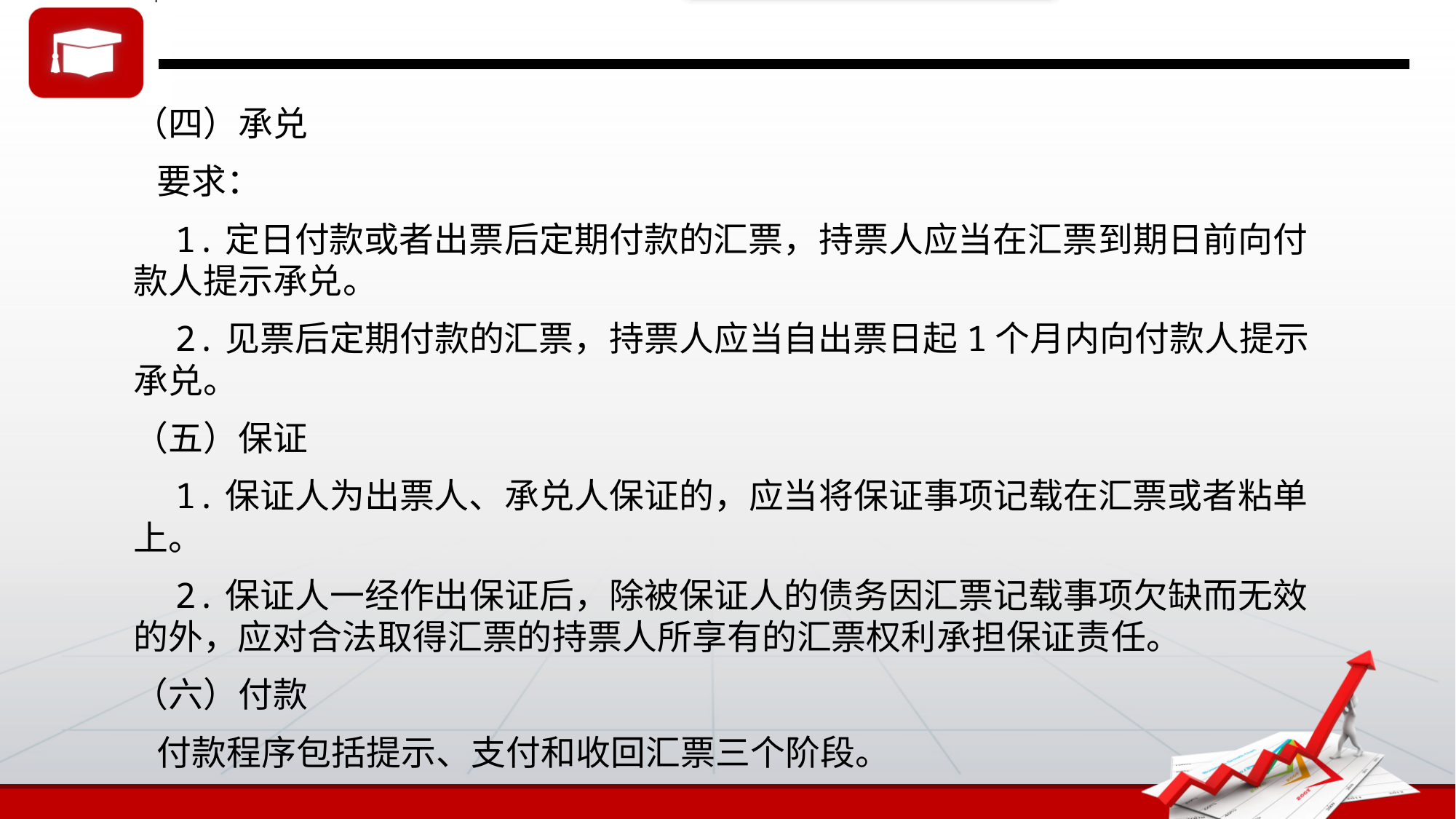

（四）承兑
  要求：
  1.定日付款或者出票后定期付款的汇票，持票人应当在汇票到期日前向付款人提示承兑。
  2.见票后定期付款的汇票，持票人应当自出票日起1个月内向付款人提示承兑。
（五）保证
  1.保证人为出票人、承兑人保证的，应当将保证事项记载在汇票或者粘单上。
  2.保证人一经作出保证后，除被保证人的债务因汇票记载事项欠缺而无效的外，应对合法取得汇票的持票人所享有的汇票权利承担保证责任。
（六）付款
  付款程序包括提示、支付和收回汇票三个阶段。